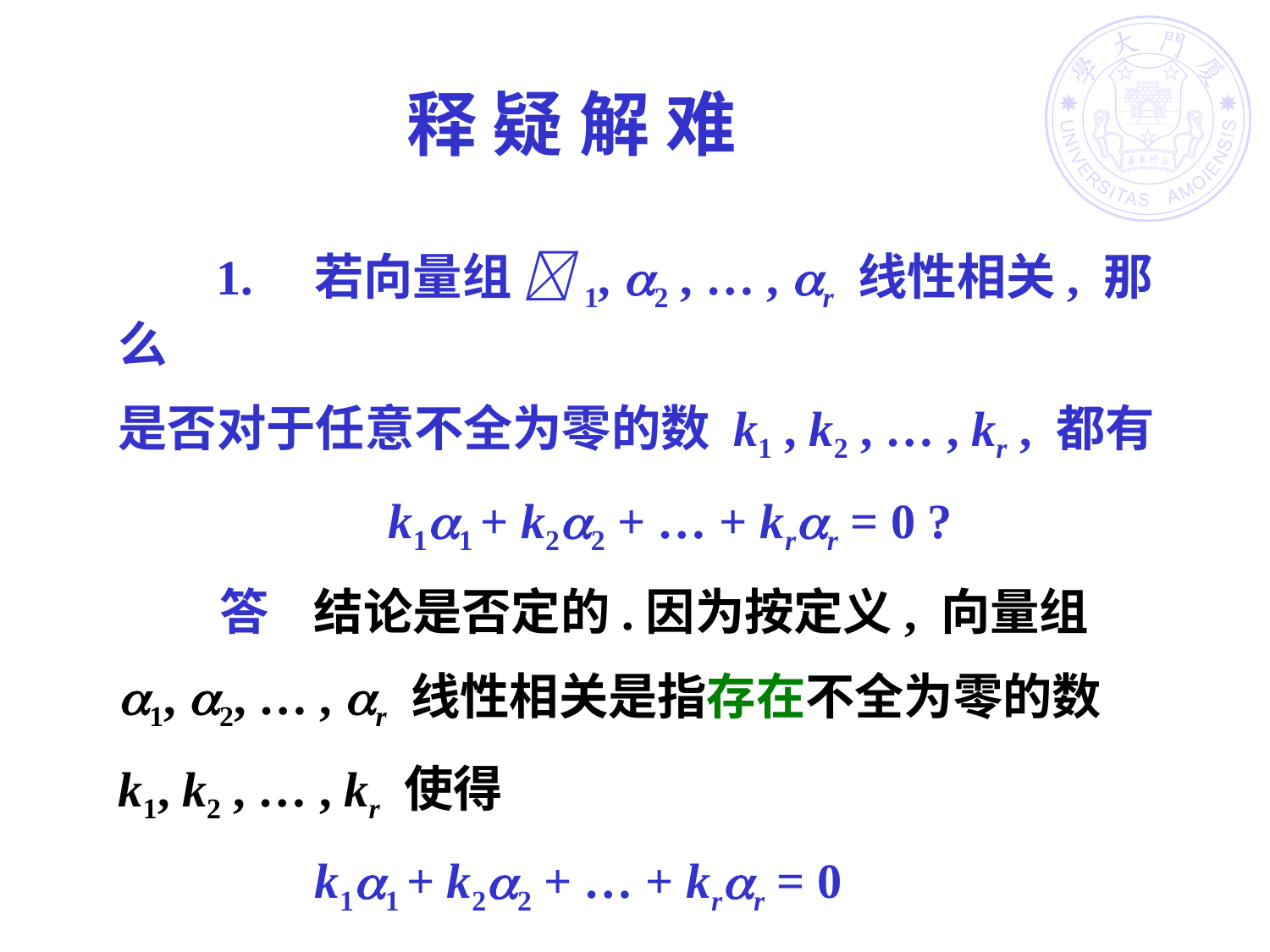

释 疑 解 难
        1.    若向量组 α1, α2 , … , αr 线性相关, 那么
是否对于任意不全为零的数 k1 , k2 , … , kr , 都有
                      k1α1 + k2α2 + … + krαr = 0 ?
        答    结论是否定的.因为按定义, 向量组
α1, α2, … , αr 线性相关是指存在不全为零的数
k1, k2 , … , kr 使得
                k1α1 + k2α2 + … + krαr = 0